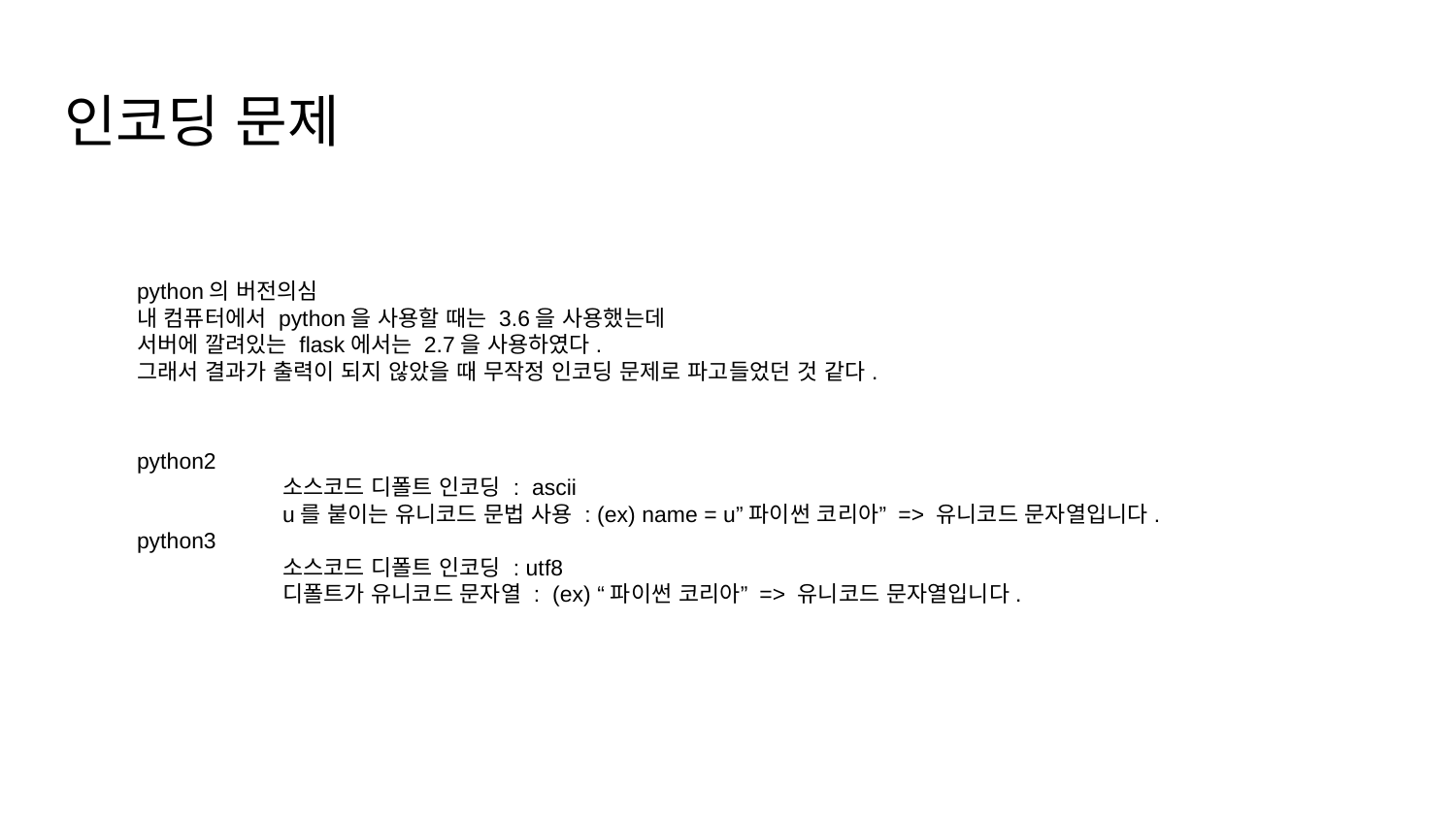

# 인코딩 문제
python의 버전의심
내 컴퓨터에서 python을 사용할 때는 3.6을 사용했는데
서버에 깔려있는 flask에서는 2.7을 사용하였다.
그래서 결과가 출력이 되지 않았을 때 무작정 인코딩 문제로 파고들었던 것 같다.
python2
	소스코드 디폴트 인코딩 :  ascii
	u를 붙이는 유니코드 문법 사용 : (ex) name = u”파이썬 코리아” => 유니코드 문자열입니다.
python3
	소스코드 디폴트 인코딩 : utf8
	디폴트가 유니코드 문자열 :  (ex) “파이썬 코리아” => 유니코드 문자열입니다.